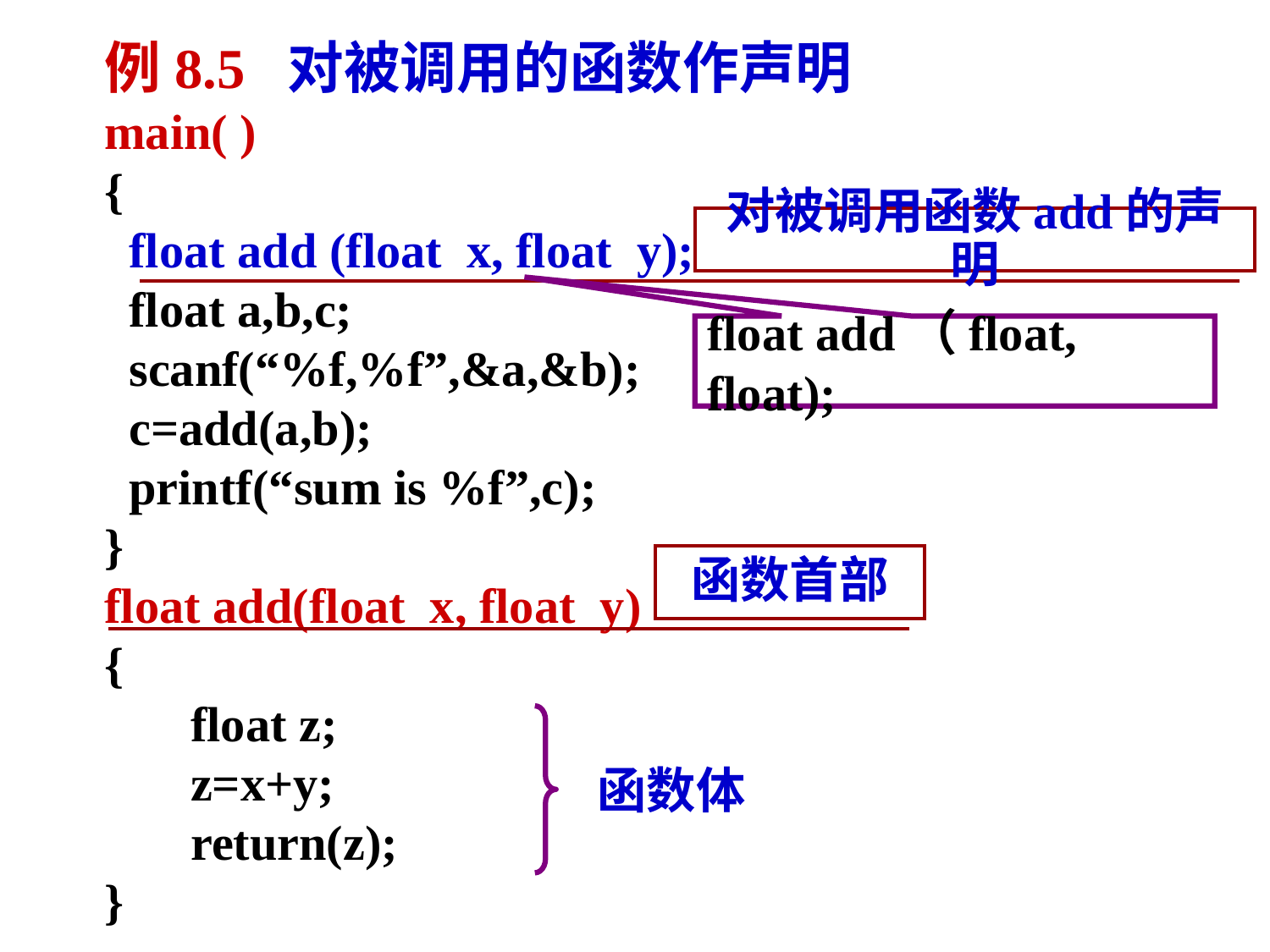

例8.5  对被调用的函数作声明
main( )
{
  float add (float  x, float  y);
  float a,b,c;
  scanf(“%f,%f”,&a,&b);
  c=add(a,b);
  printf(“sum is %f”,c);
}
float add(float  x, float  y)
{
       float z;
       z=x+y;
       return(z);
}
对被调用函数add的声明
float add（float, float);
函数首部

函数体